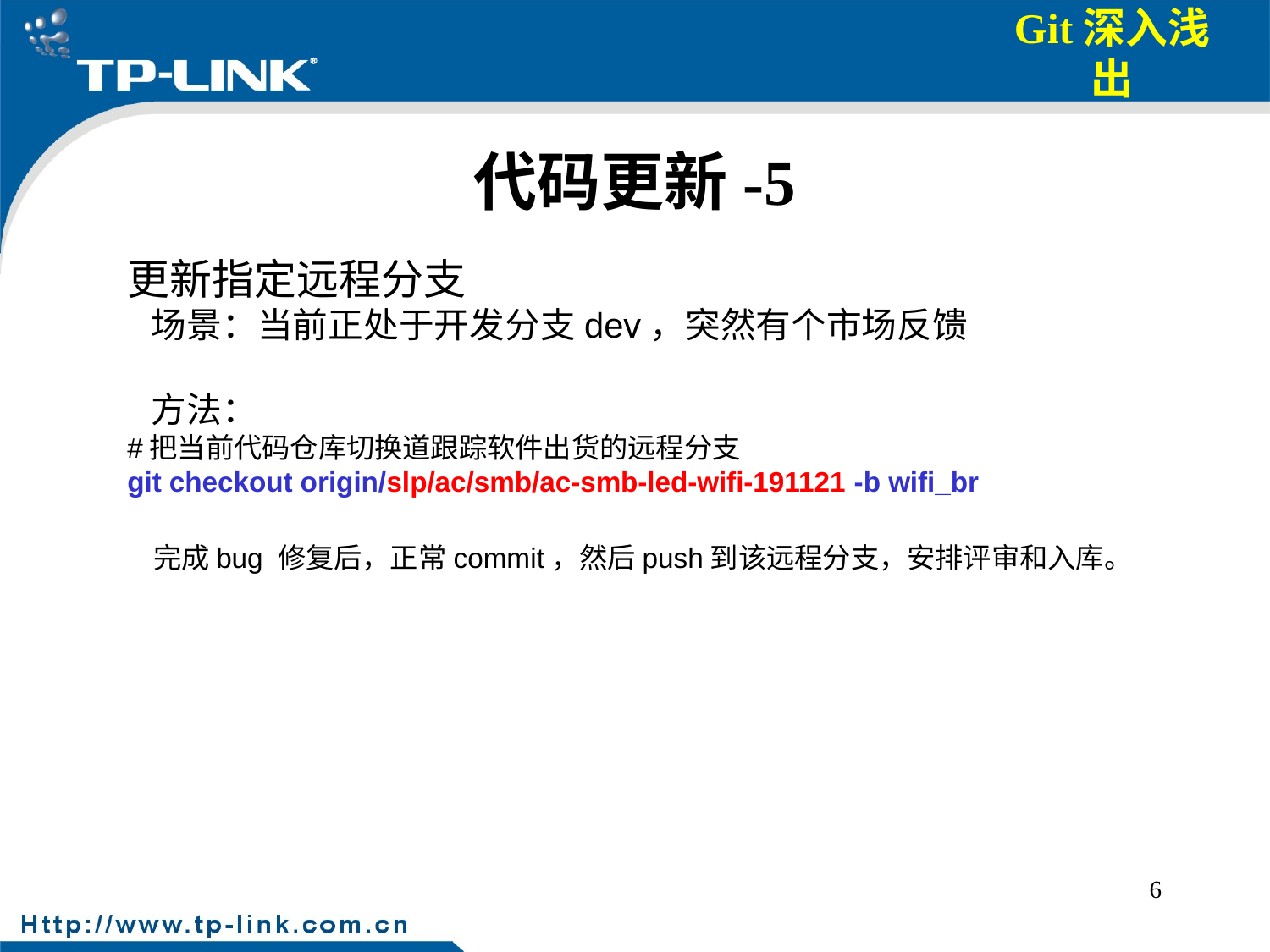

# 代码更新-5
更新指定远程分支
  场景：当前正处于开发分支dev，突然有个市场反馈

  方法：
#把当前代码仓库切换道跟踪软件出货的远程分支
git checkout origin/slp/ac/smb/ac-smb-led-wifi-191121 -b wifi_br

   完成bug 修复后，正常commit，然后push到该远程分支，安排评审和入库。
6